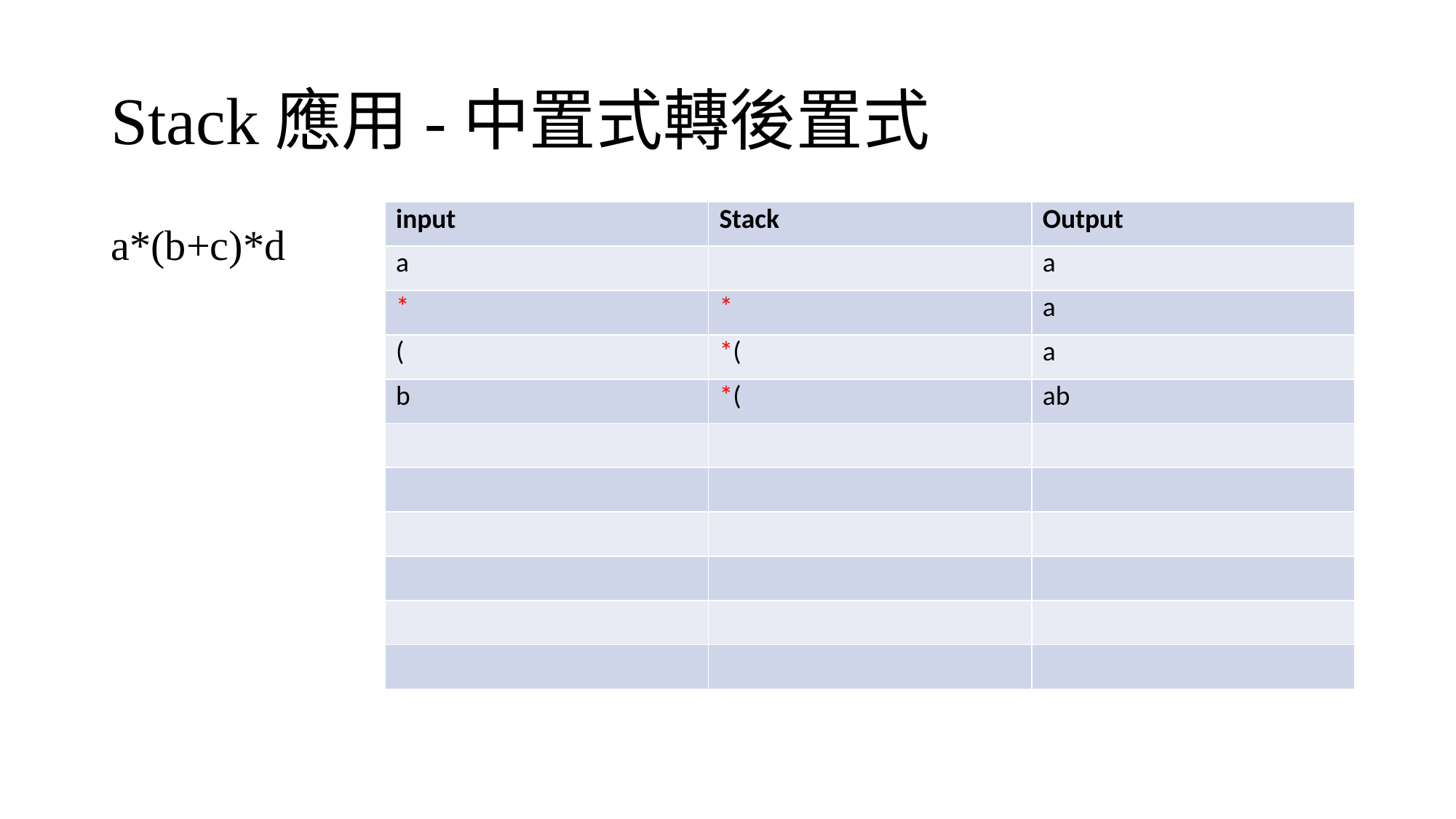

# Stack應用-中置式轉後置式
| input | Stack | Output |
| --- | --- | --- |
| a |  | a |
| \* | \* | a |
| ( | \*( | a |
| b | \*( | ab |
|  |  |  |
|  |  |  |
|  |  |  |
|  |  |  |
|  |  |  |
|  |  |  |
a*(b+c)*d